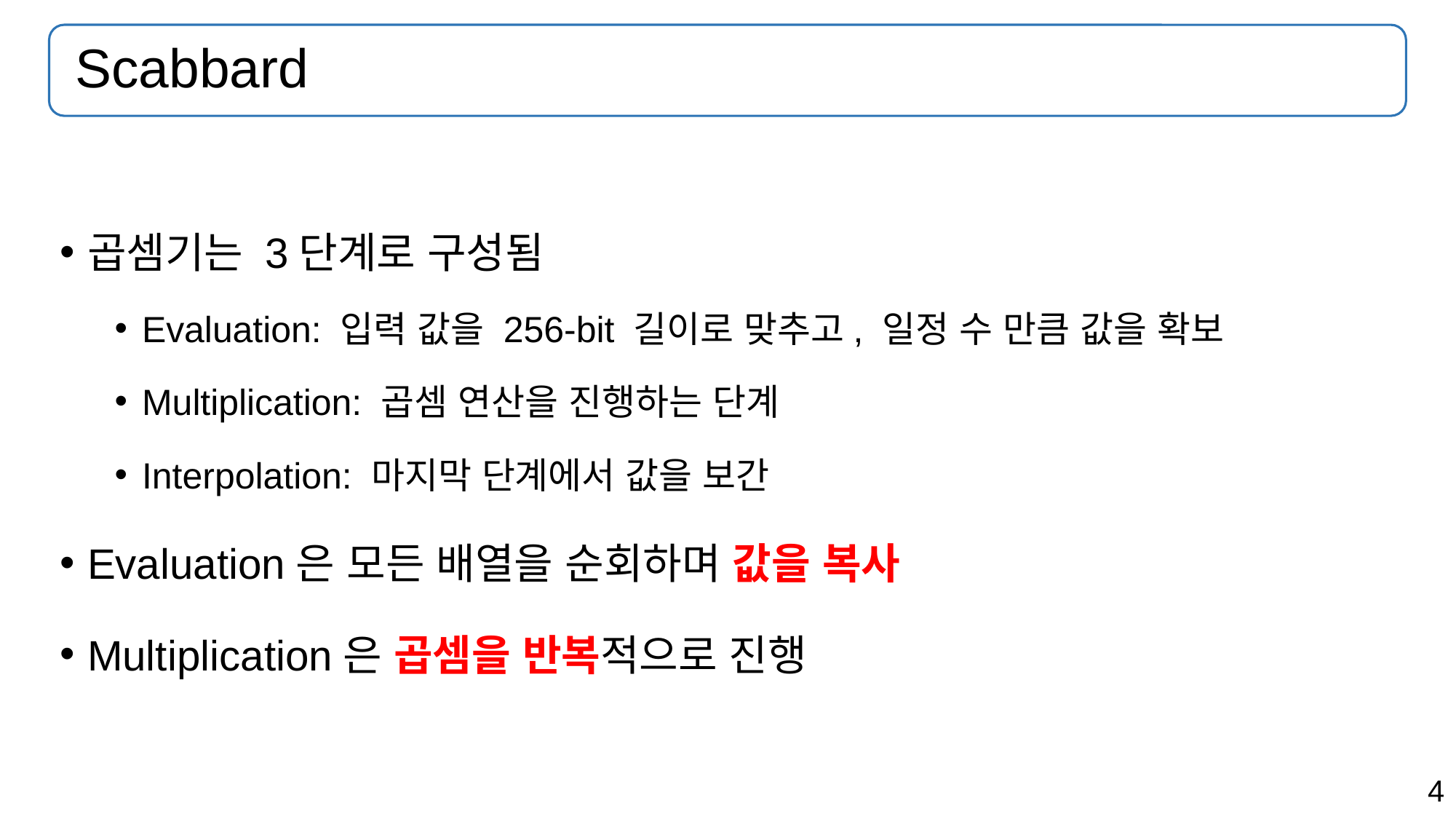

# Scabbard
곱셈기는 3단계로 구성됨
Evaluation: 입력 값을 256-bit 길이로 맞추고, 일정 수 만큼 값을 확보
Multiplication: 곱셈 연산을 진행하는 단계
Interpolation: 마지막 단계에서 값을 보간
Evaluation은 모든 배열을 순회하며 값을 복사
Multiplication은 곱셈을 반복적으로 진행